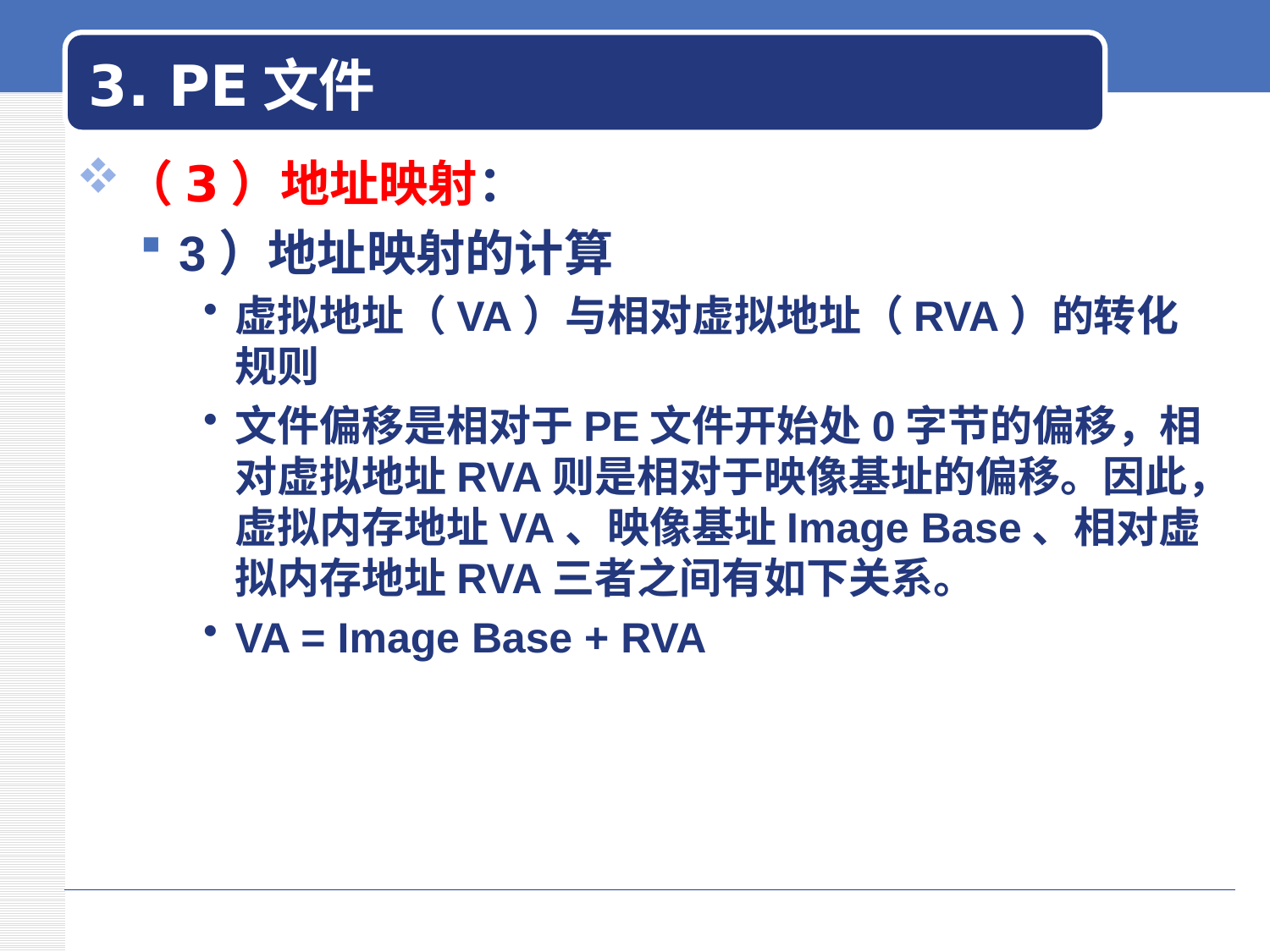

# 3. PE文件
（3）地址映射：
3）地址映射的计算
虚拟地址（VA）与相对虚拟地址（RVA）的转化规则
文件偏移是相对于PE文件开始处0字节的偏移，相对虚拟地址RVA则是相对于映像基址的偏移。因此，虚拟内存地址VA、映像基址Image Base、相对虚拟内存地址RVA三者之间有如下关系。
VA = Image Base + RVA